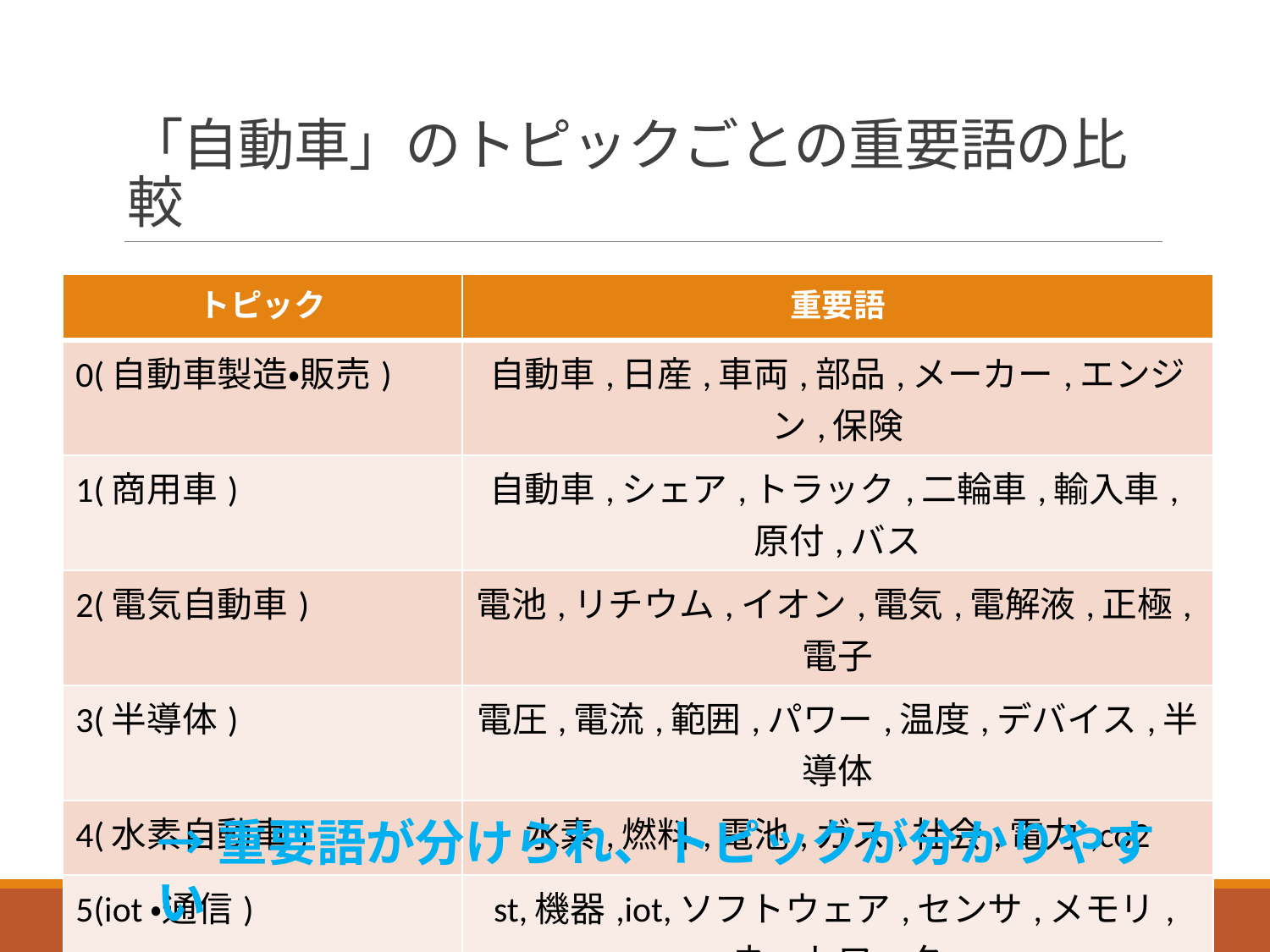

# 「自動車」のトピックごとの重要語の比較
| トピック | 重要語 |
| --- | --- |
| 0(自動車製造・販売) | 自動車,日産,車両,部品,メーカー,エンジン,保険 |
| 1(商用車) | 自動車,シェア,トラック,二輪車,輸入車,原付,バス |
| 2(電気自動車) | 電池,リチウム,イオン,電気,電解液,正極,電子 |
| 3(半導体) | 電圧,電流,範囲,パワー,温度,デバイス,半導体 |
| 4(水素自動車) | 水素,燃料,電池,ガス,社会,電力,co2 |
| 5(iot・通信) | st,機器,iot,ソフトウェア,センサ,メモリ,ネットワーク |
→重要語が分けられ、トピックが分かりやすい
26